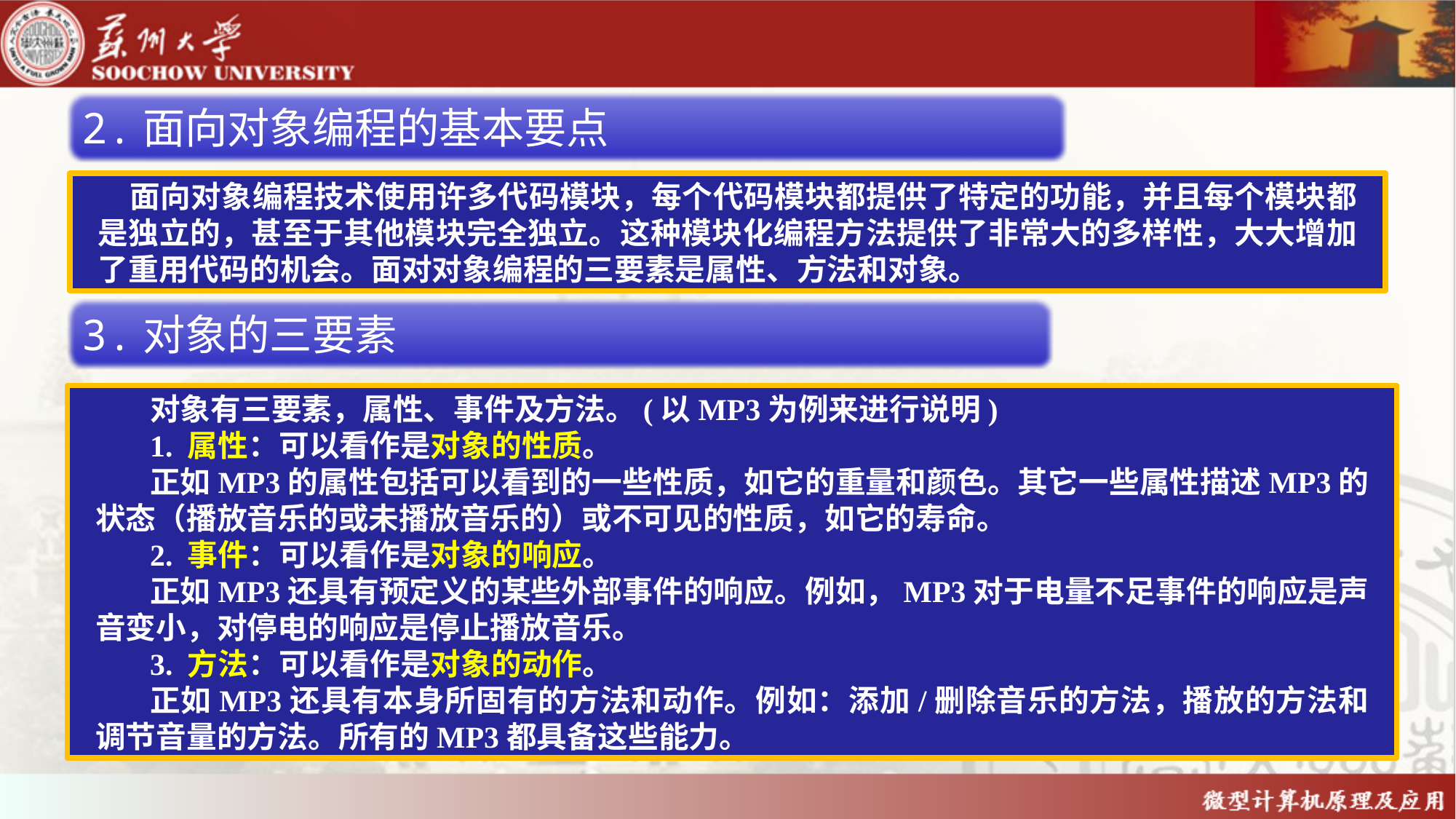

2.面向对象编程的基本要点
面向对象编程技术使用许多代码模块，每个代码模块都提供了特定的功能，并且每个模块都是独立的，甚至于其他模块完全独立。这种模块化编程方法提供了非常大的多样性，大大增加了重用代码的机会。面对对象编程的三要素是属性、方法和对象。
3.对象的三要素
对象有三要素，属性、事件及方法。(以MP3为例来进行说明)
1. 属性：可以看作是对象的性质。
正如MP3的属性包括可以看到的一些性质，如它的重量和颜色。其它一些属性描述MP3的状态（播放音乐的或未播放音乐的）或不可见的性质，如它的寿命。
2. 事件：可以看作是对象的响应。
正如MP3还具有预定义的某些外部事件的响应。例如，MP3对于电量不足事件的响应是声音变小，对停电的响应是停止播放音乐。
3. 方法：可以看作是对象的动作。
正如MP3还具有本身所固有的方法和动作。例如：添加/删除音乐的方法，播放的方法和调节音量的方法。所有的MP3都具备这些能力。